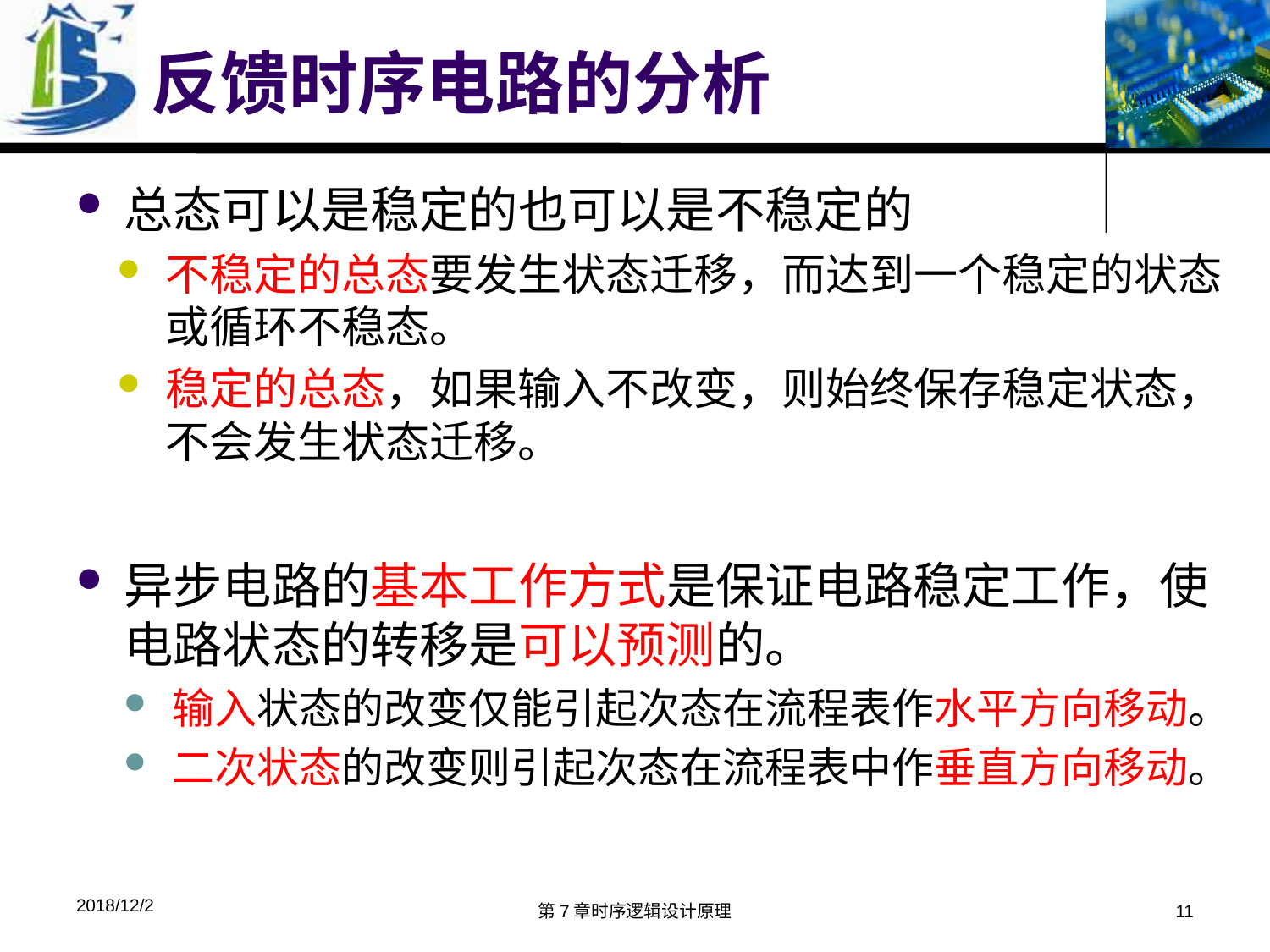

# 反馈时序电路的分析
总态可以是稳定的也可以是不稳定的
不稳定的总态要发生状态迁移，而达到一个稳定的状态或循环不稳态。
稳定的总态，如果输入不改变，则始终保存稳定状态，不会发生状态迁移。

异步电路的基本工作方式是保证电路稳定工作，使电路状态的转移是可以预测的。
输入状态的改变仅能引起次态在流程表作水平方向移动。
二次状态的改变则引起次态在流程表中作垂直方向移动。
2018/12/2
第7章时序逻辑设计原理
11